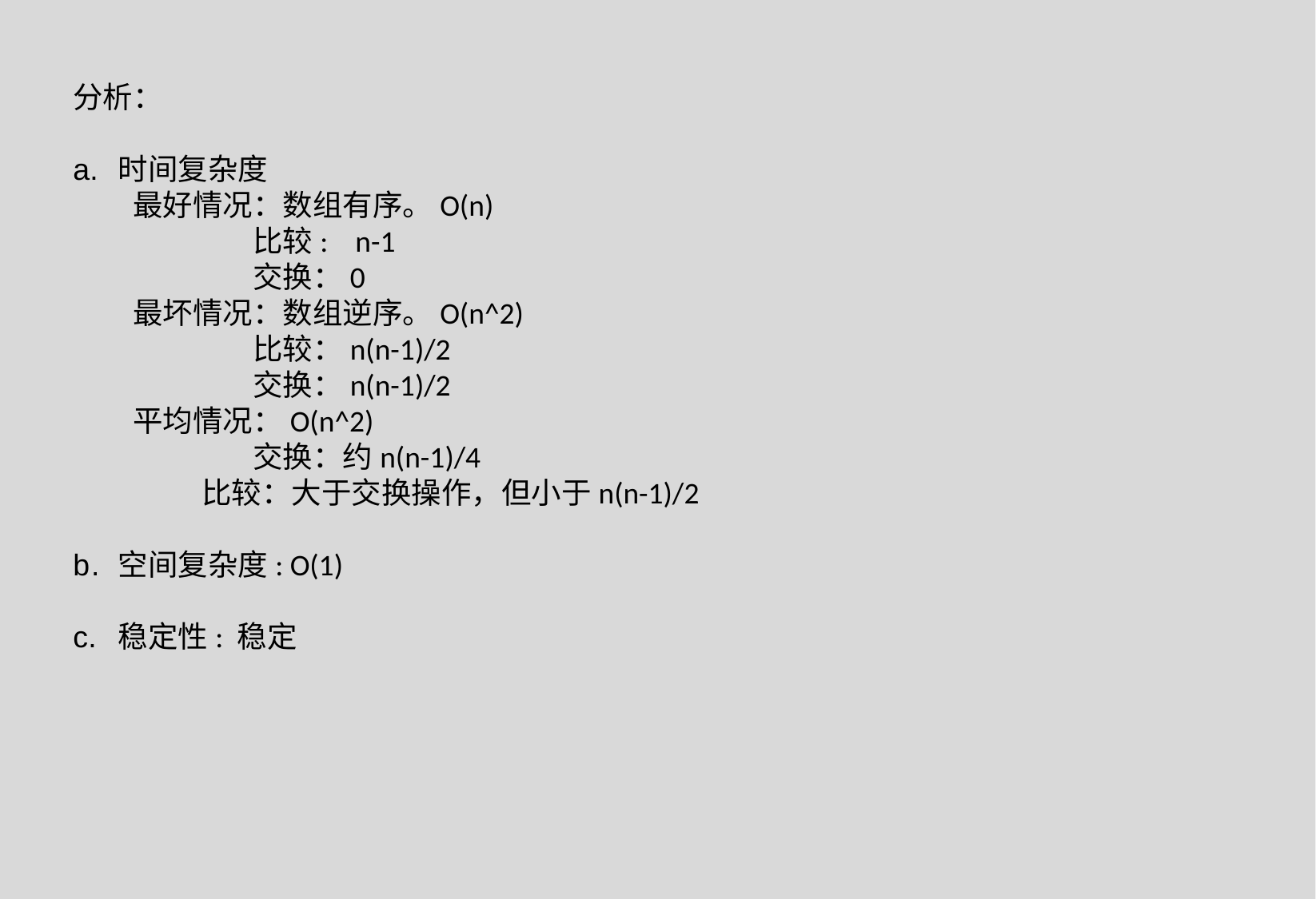

分析：

时间复杂度
最好情况：数组有序。O(n)
	比较:    n-1
	交换：0
最坏情况：数组逆序。O(n^2)
	比较：n(n-1)/2
	交换：n(n-1)/2
平均情况：O(n^2)
	交换：约n(n-1)/4
         比较：大于交换操作，但小于n(n-1)/2

空间复杂度: O(1)

稳定性: 稳定